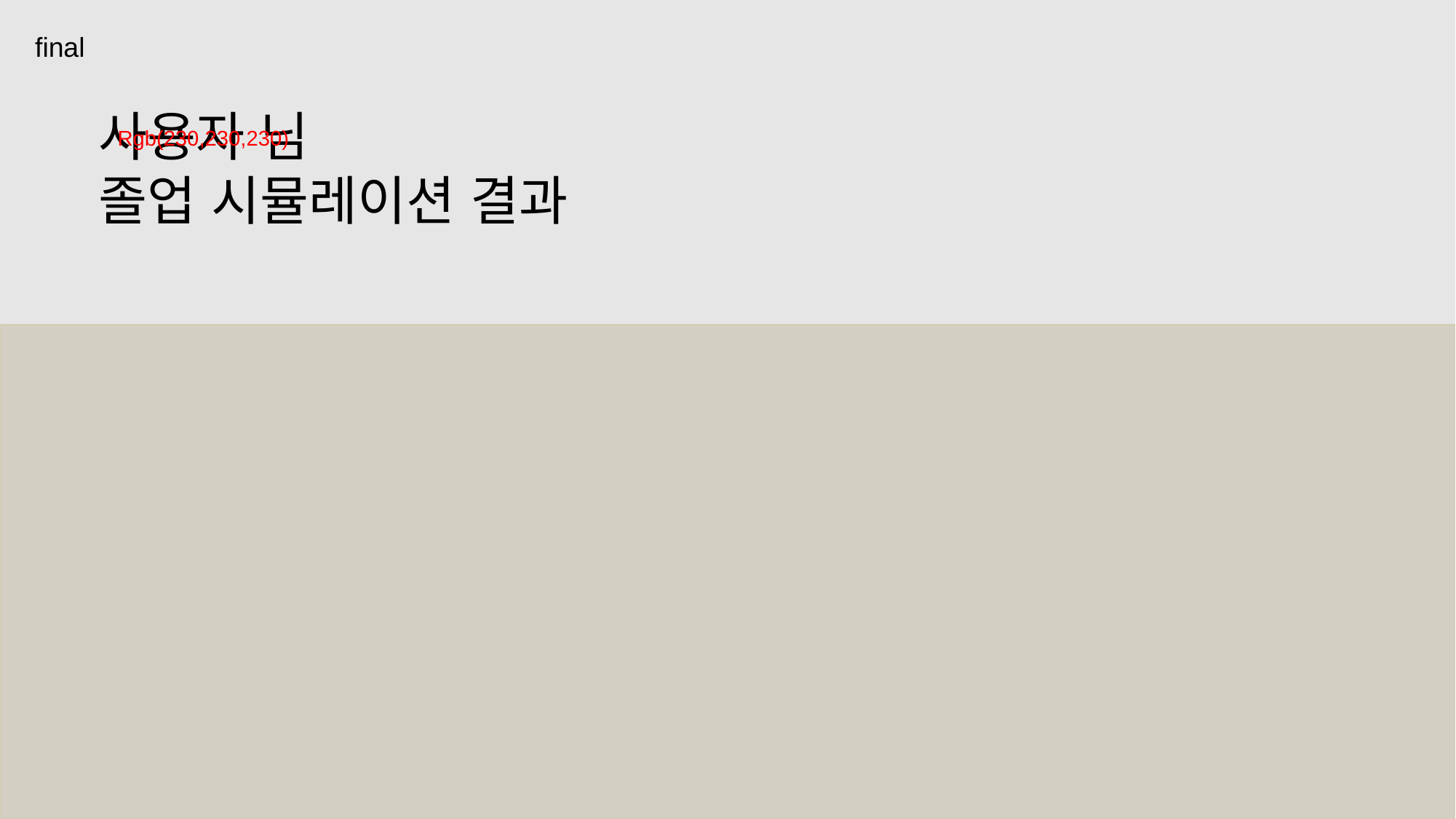

final
사용자 님
졸업 시뮬레이션 결과
Rgb(230,230,230)